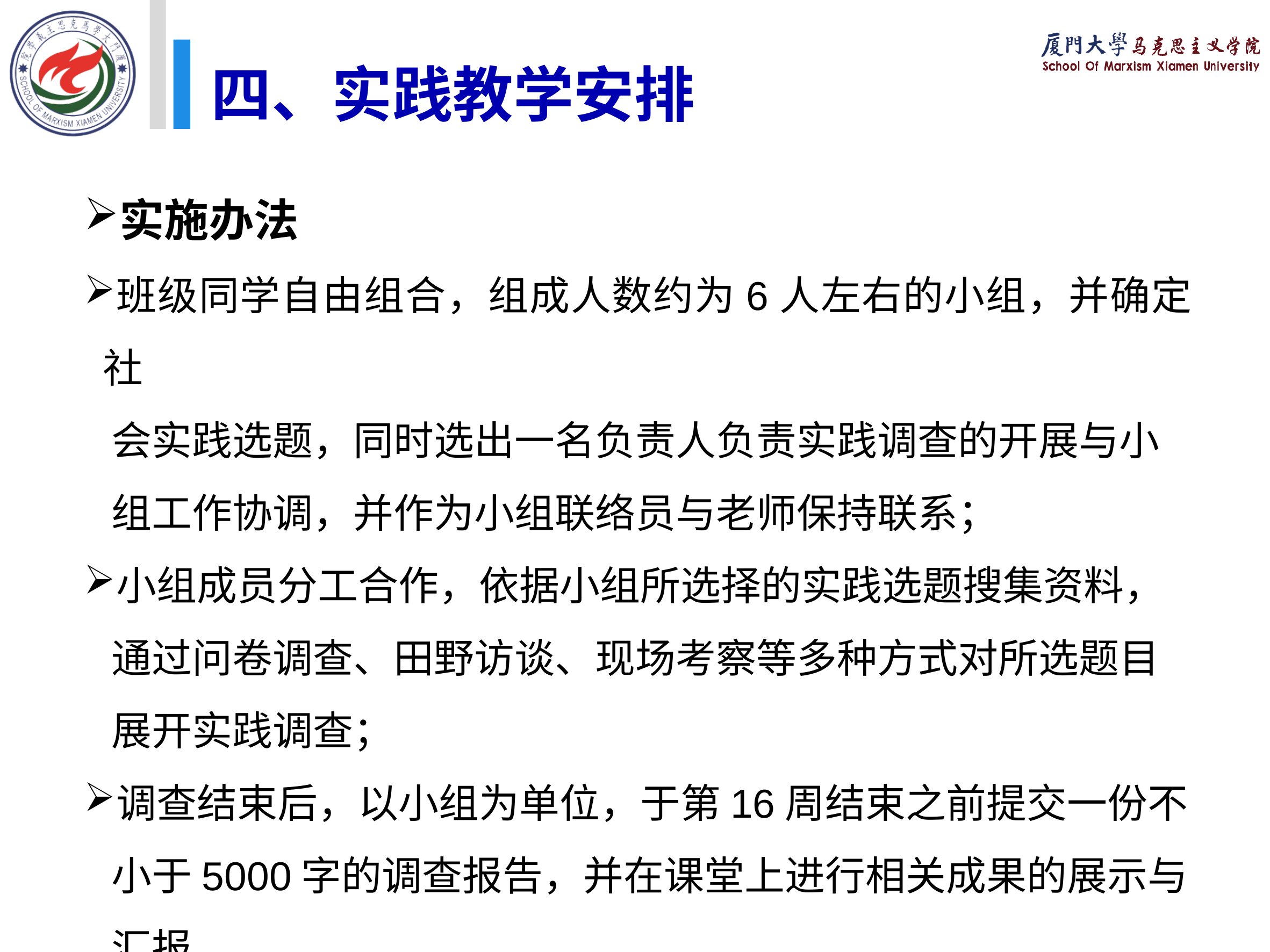

四、实践教学安排

实施办法
班级同学自由组合，组成人数约为6人左右的小组，并确定社
  会实践选题，同时选出一名负责人负责实践调查的开展与小
  组工作协调，并作为小组联络员与老师保持联系；
小组成员分工合作，依据小组所选择的实践选题搜集资料，
  通过问卷调查、田野访谈、现场考察等多种方式对所选题目
  展开实践调查；
调查结束后，以小组为单位，于第16周结束之前提交一份不
  小于5000字的调查报告，并在课堂上进行相关成果的展示与
  汇报。